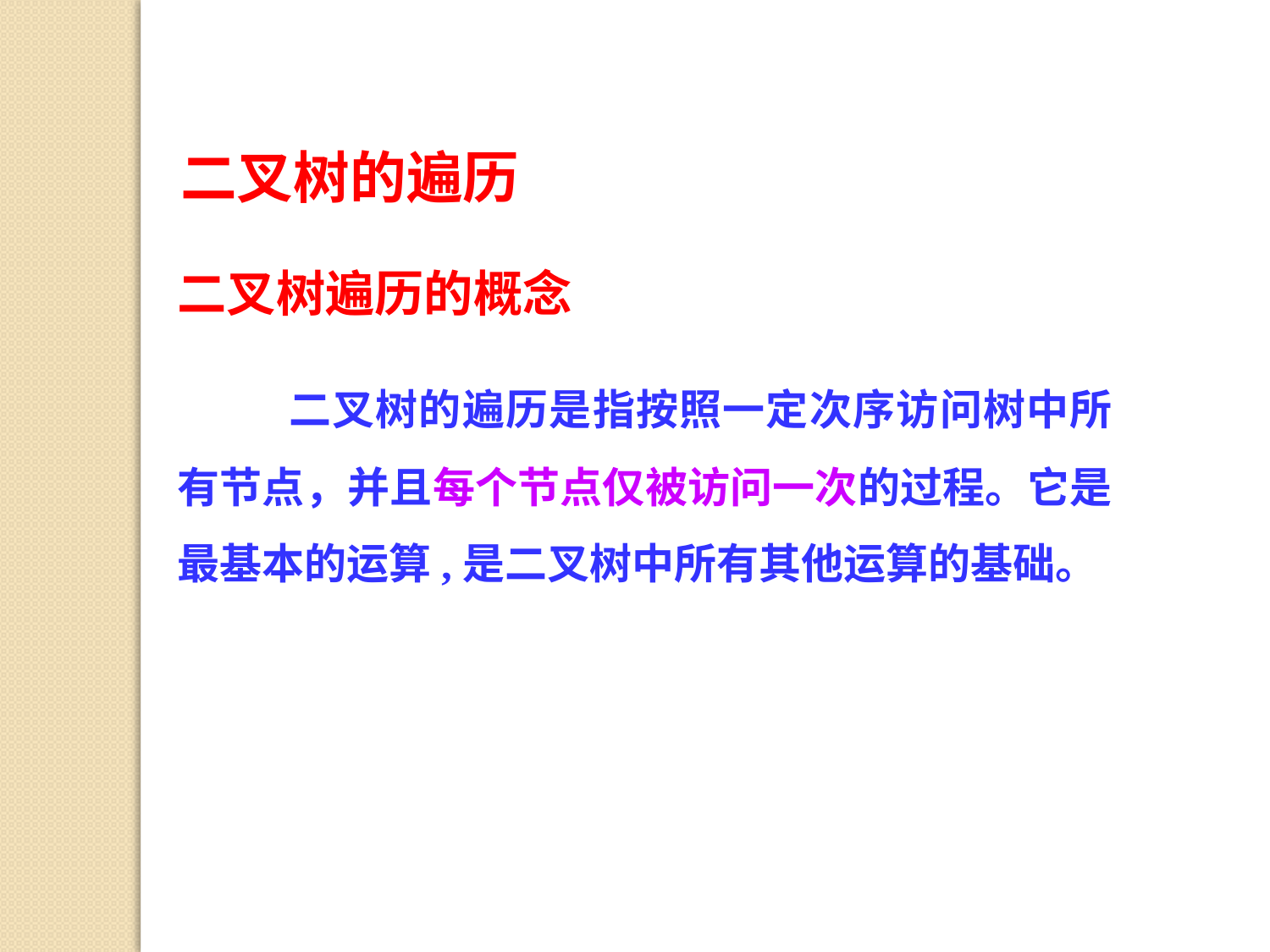

二叉树的遍历
二叉树遍历的概念
        二叉树的遍历是指按照一定次序访问树中所有节点，并且每个节点仅被访问一次的过程。它是最基本的运算,是二叉树中所有其他运算的基础。